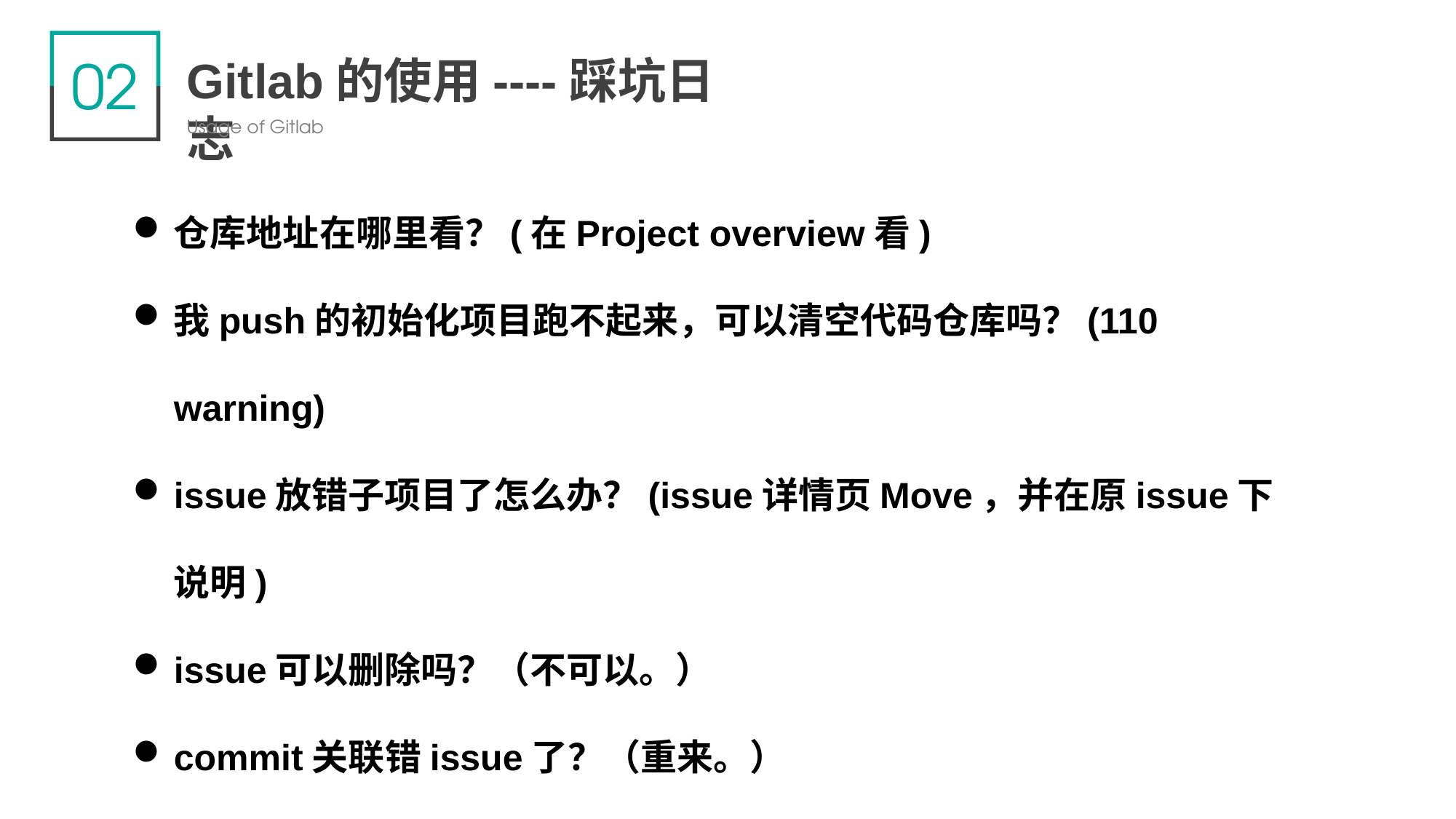

02
Gitlab的使用----踩坑日志
Usage of Gitlab

仓库地址在哪里看？(在Project overview看)
我push的初始化项目跑不起来，可以清空代码仓库吗？(110 warning)
issue放错子项目了怎么办？(issue详情页Move，并在原issue下说明)
issue可以删除吗？（不可以。）
commit关联错issue了？（重来。）
看我把close的issue拖到其他board！(那是Reopen。。。)
....................多少个点，多少个坑。